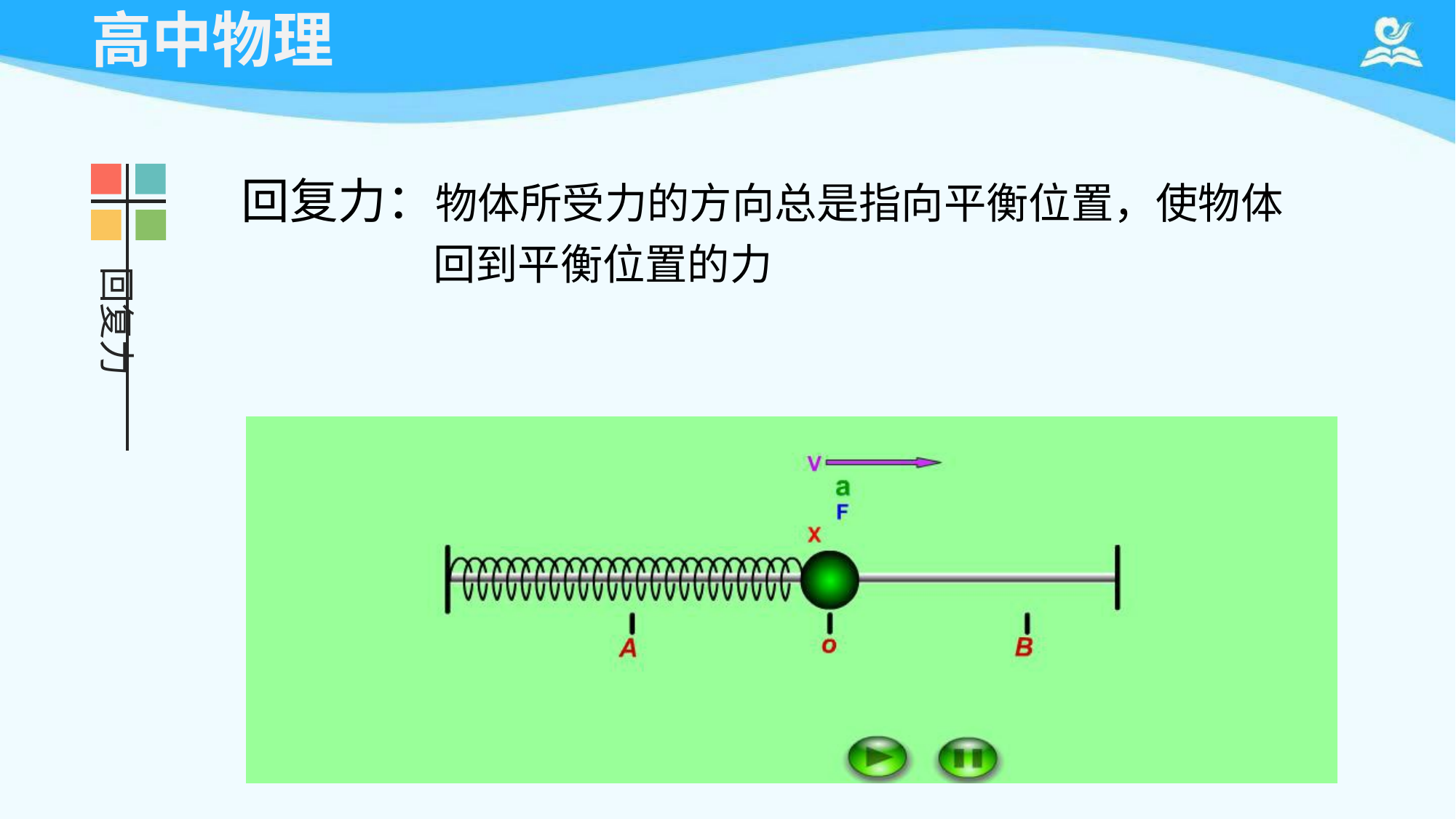

高中物理
回复力：物体所受力的方向总是指向平衡位置，使物体 回到平衡位置的力

回复力